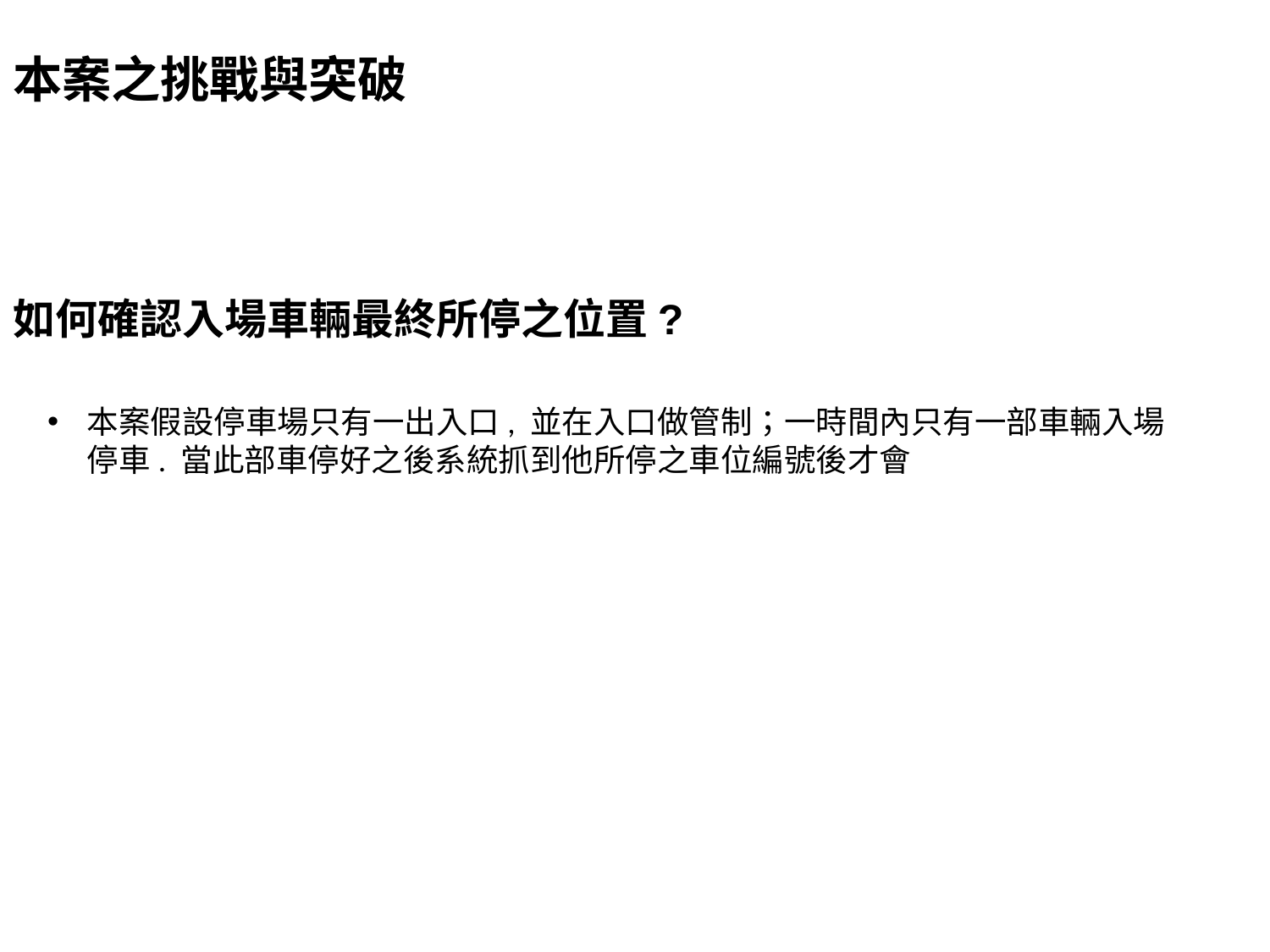

本案之挑戰與突破
如何確認入場車輛最終所停之位置?
本案假設停車場只有一出入口, 並在入口做管制；一時間內只有一部車輛入場停車. 當此部車停好之後系統抓到他所停之車位編號後才會